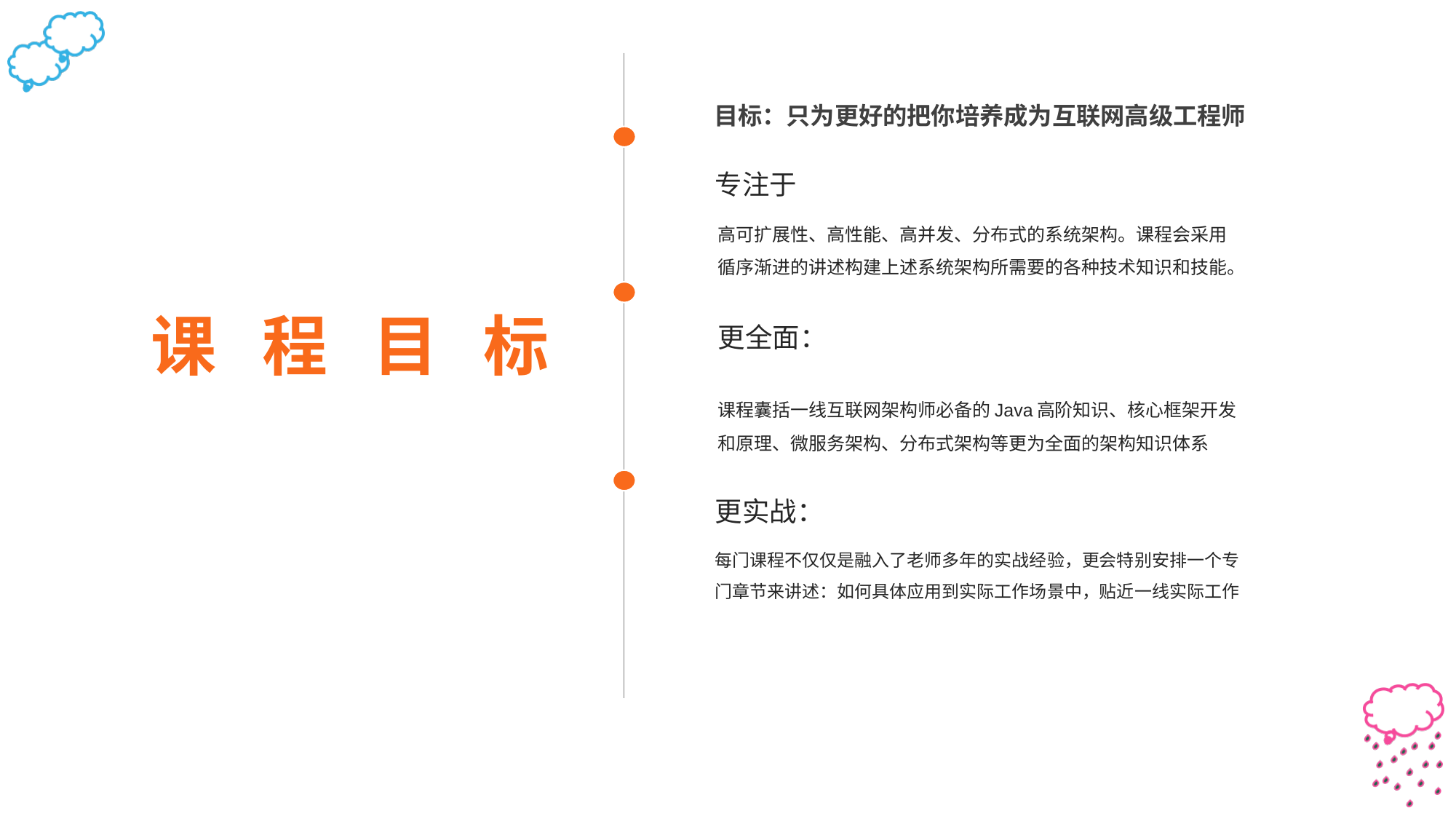

目标：只为更好的把你培养成为互联网高级工程师

专注于
高可扩展性、高性能、高并发、分布式的系统架构。课程会采用循序渐进的讲述构建上述系统架构所需要的各种技术知识和技能。

课程目标
更全面：
课程囊括一线互联网架构师必备的Java高阶知识、核心框架开发和原理、微服务架构、分布式架构等更为全面的架构知识体系

更实战：
每门课程不仅仅是融入了老师多年的实战经验，更会特别安排一个专门章节来讲述：如何具体应用到实际工作场景中，贴近一线实际工作